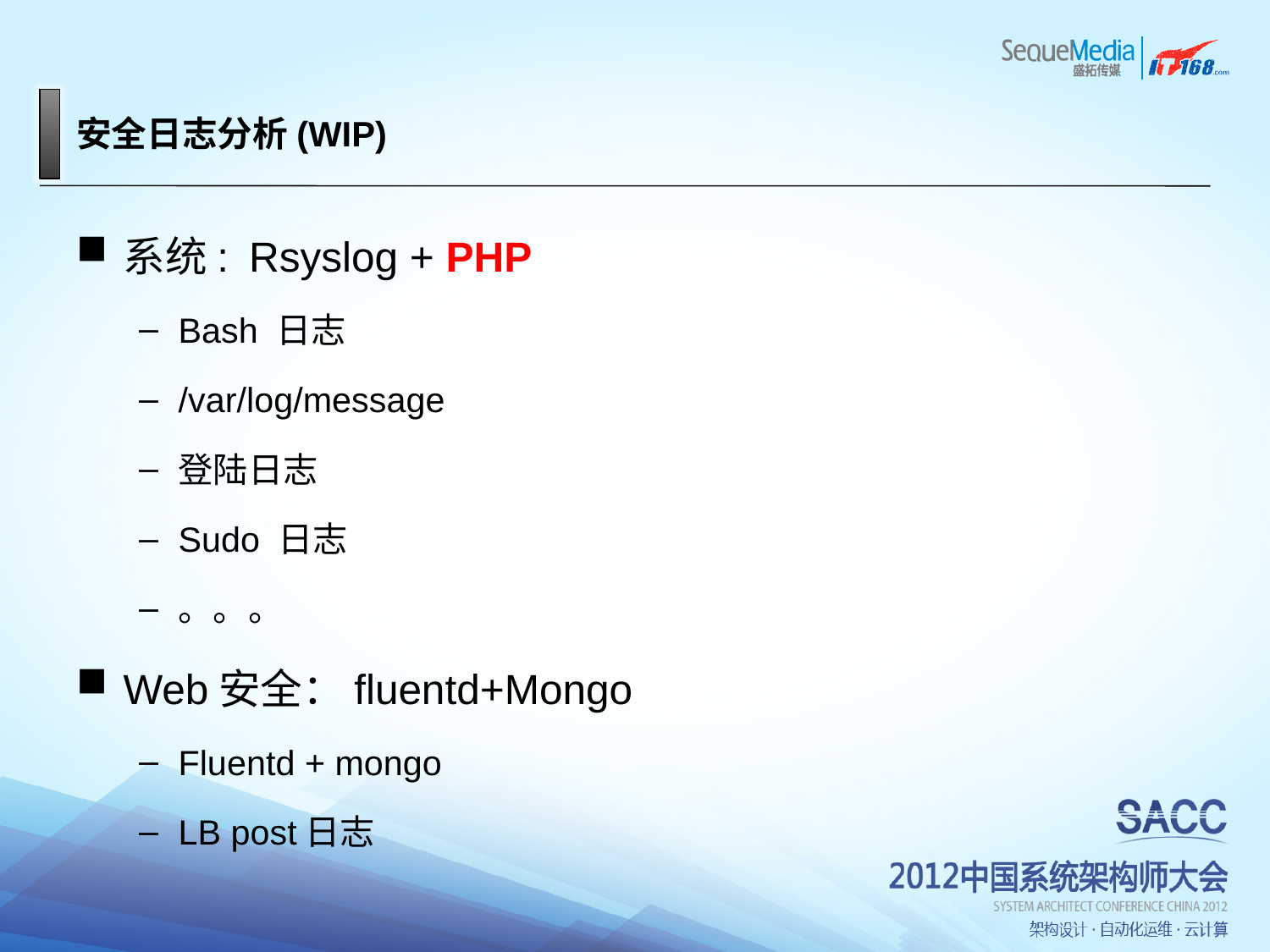

# 安全日志分析(WIP)
系统:	Rsyslog + PHP
Bash 日志
/var/log/message
登陆日志
Sudo 日志
。。。
Web安全：fluentd+Mongo
Fluentd + mongo
LB post日志